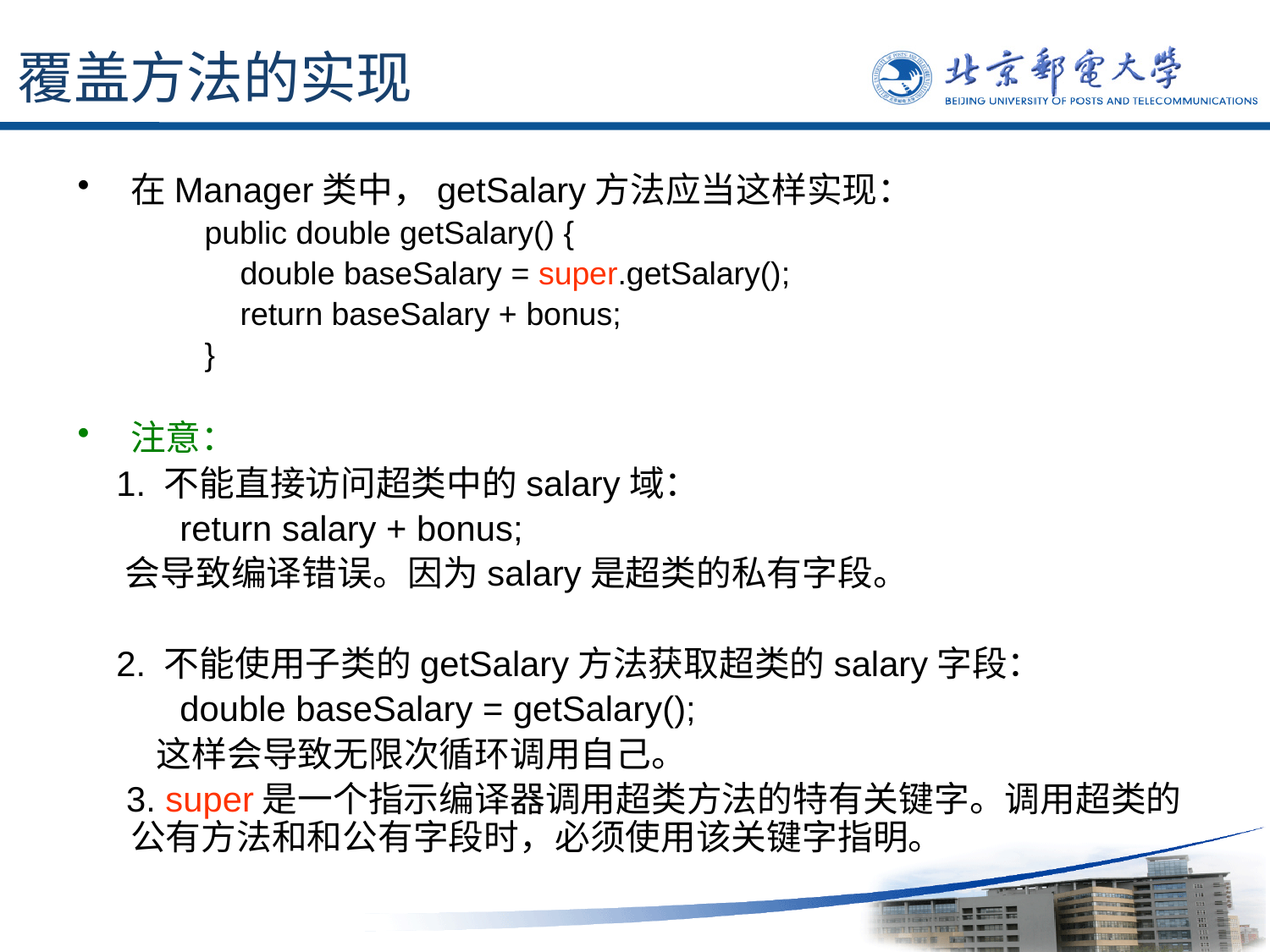

# 覆盖方法的实现
在Manager类中，getSalary方法应当这样实现：
public double getSalary() {
    double baseSalary = super.getSalary();
    return baseSalary + bonus;
}

注意：
    1. 不能直接访问超类中的salary域：
    return salary + bonus;
     会导致编译错误。因为salary是超类的私有字段。

    2. 不能使用子类的getSalary方法获取超类的salary字段：
    double baseSalary = getSalary();
         这样会导致无限次循环调用自己。
     3. super是一个指示编译器调用超类方法的特有关键字。调用超类的公有方法和和公有字段时，必须使用该关键字指明。